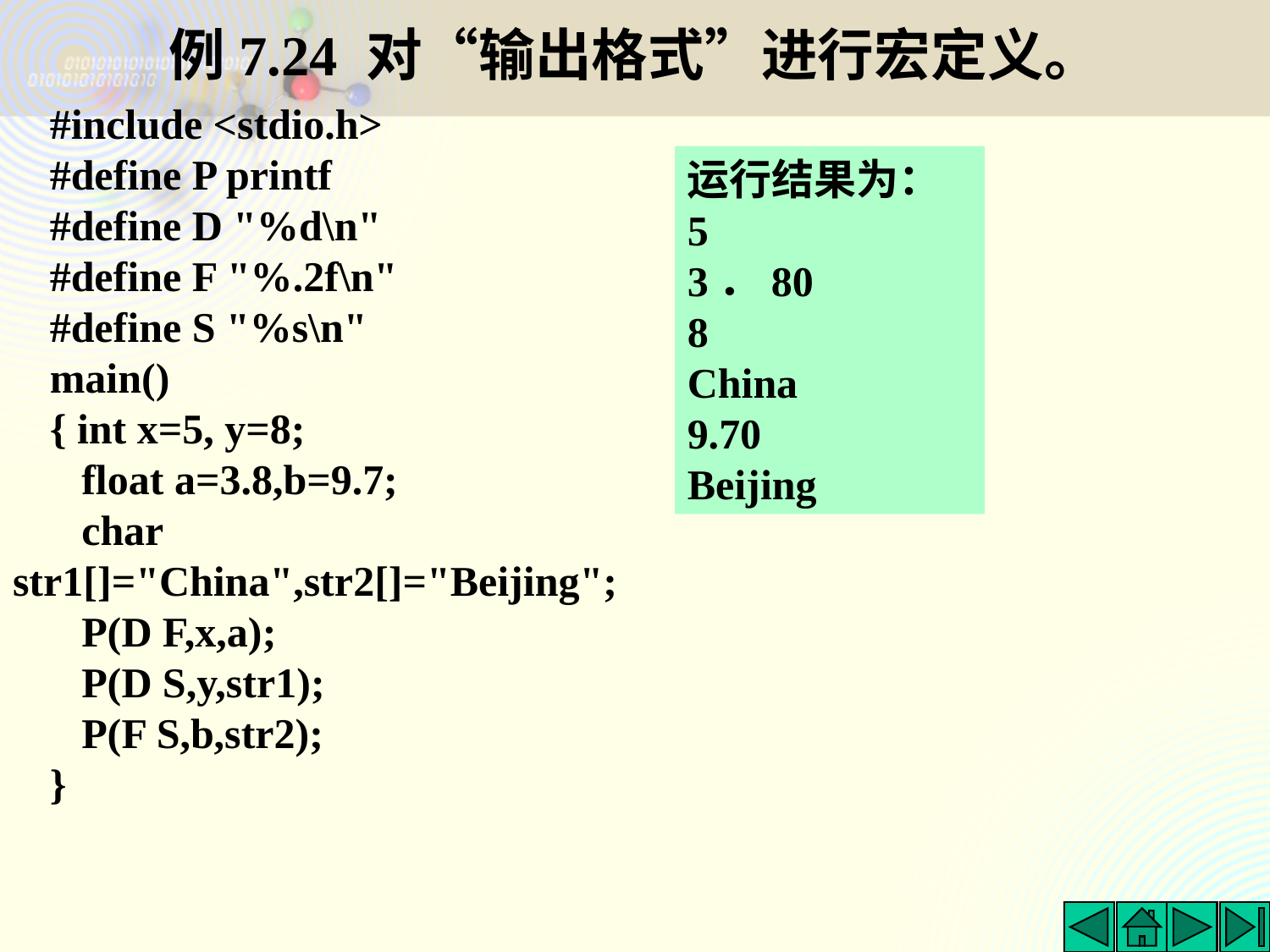

# 例7.24 对“输出格式”进行宏定义。
#include <stdio.h>
#define P printf
#define D "%d\n"
#define F "%.2f\n"
#define S "%s\n"
main()
{ int x=5, y=8;
   float a=3.8,b=9.7;
   char str1[]="China",str2[]="Beijing";
   P(D F,x,a);
   P(D S,y,str1);
   P(F S,b,str2);
}
运行结果为：
5
3．80
8
China
9.70
Beijing